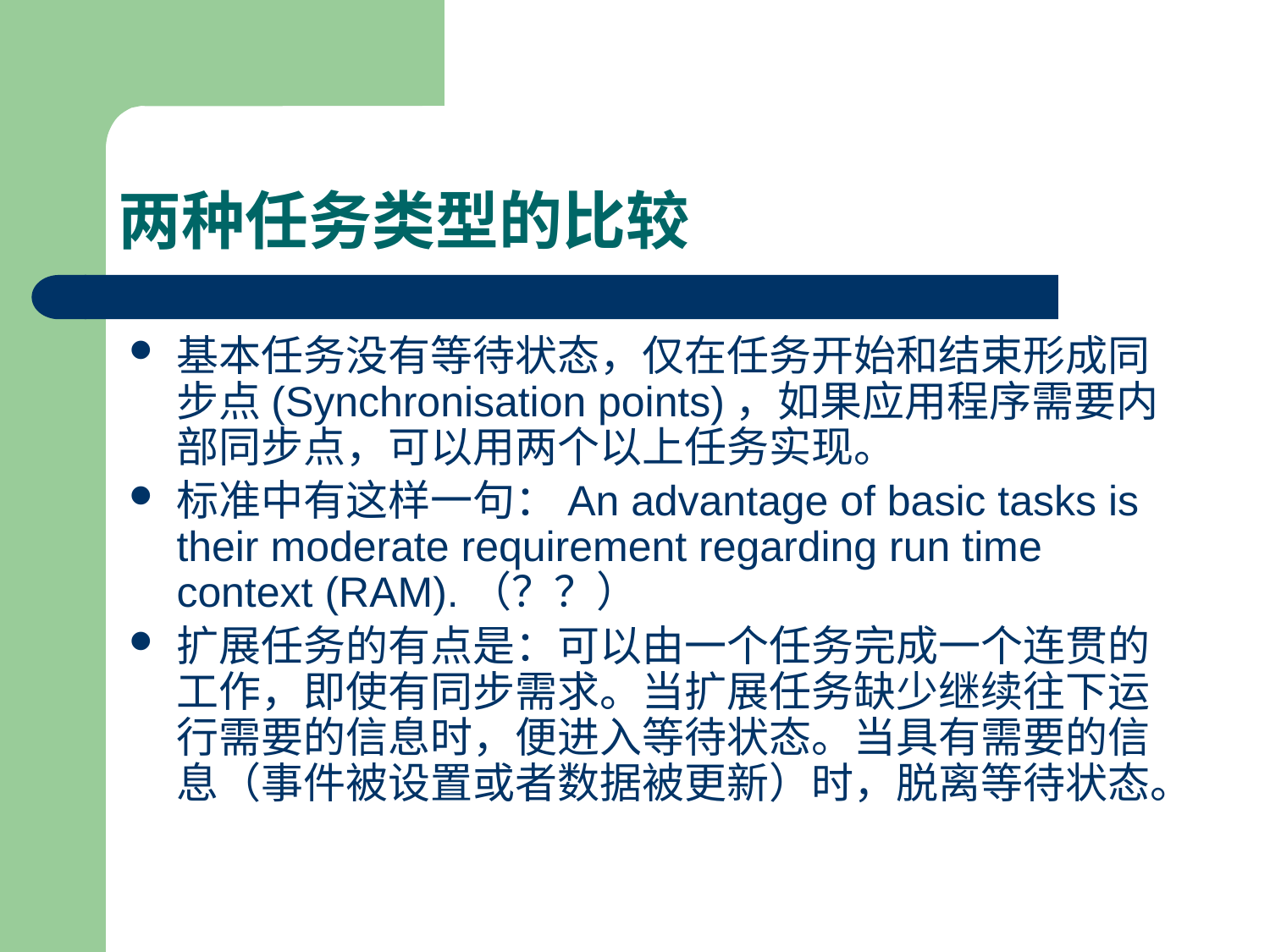

# 两种任务类型的比较
基本任务没有等待状态，仅在任务开始和结束形成同步点(Synchronisation points)，如果应用程序需要内部同步点，可以用两个以上任务实现。
标准中有这样一句：An advantage of basic tasks is their moderate requirement regarding run time context (RAM).（？？）
扩展任务的有点是：可以由一个任务完成一个连贯的工作，即使有同步需求。当扩展任务缺少继续往下运行需要的信息时，便进入等待状态。当具有需要的信息（事件被设置或者数据被更新）时，脱离等待状态。